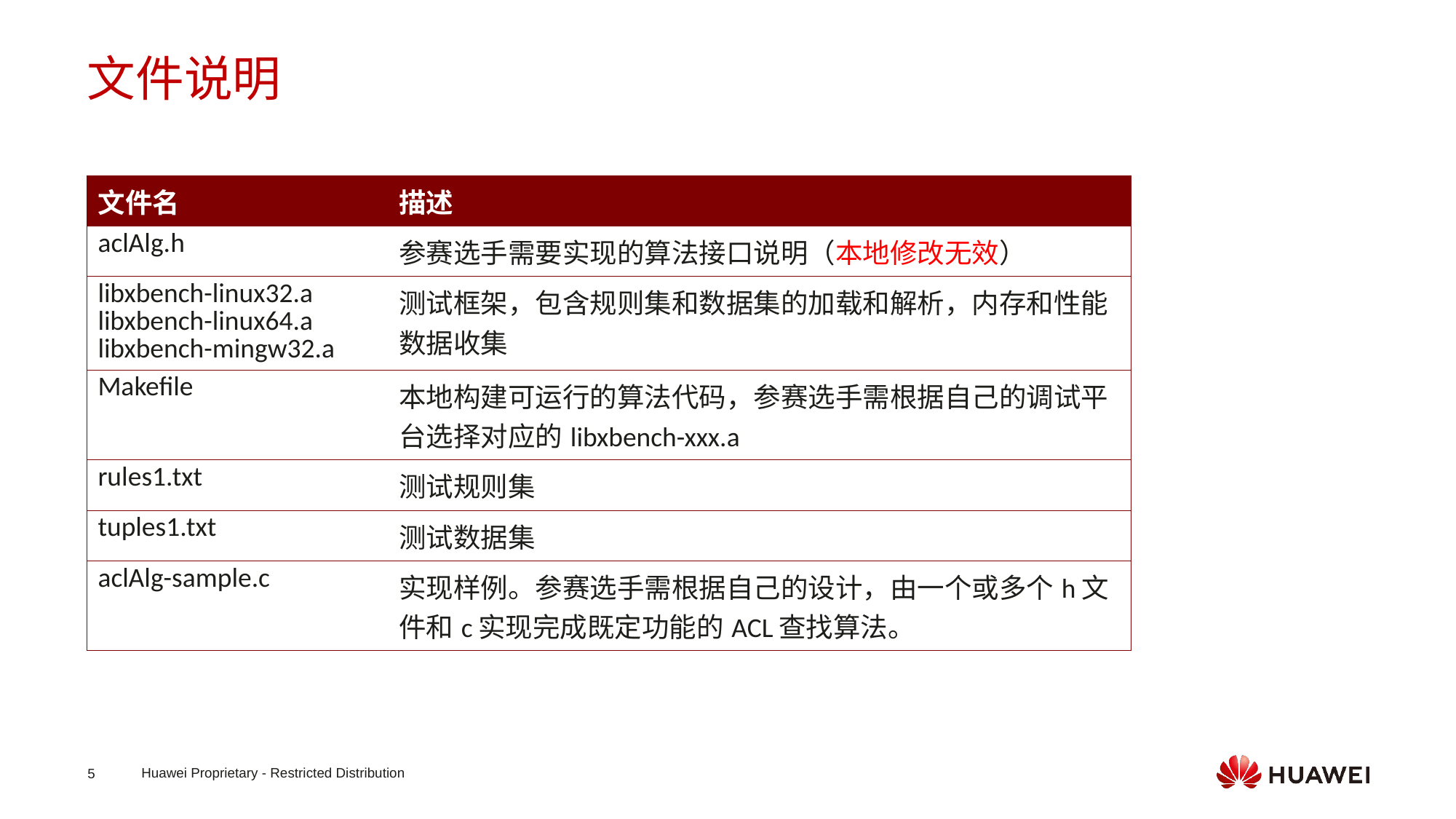

文件说明
| 文件名 | 描述 |
| --- | --- |
| aclAlg.h | 参赛选手需要实现的算法接口说明（本地修改无效） |
| libxbench-linux32.a libxbench-linux64.a libxbench-mingw32.a | 测试框架，包含规则集和数据集的加载和解析，内存和性能数据收集 |
| Makefile | 本地构建可运行的算法代码，参赛选手需根据自己的调试平台选择对应的libxbench-xxx.a |
| rules1.txt | 测试规则集 |
| tuples1.txt | 测试数据集 |
| aclAlg-sample.c | 实现样例。参赛选手需根据自己的设计，由一个或多个h文件和c实现完成既定功能的ACL查找算法。 |